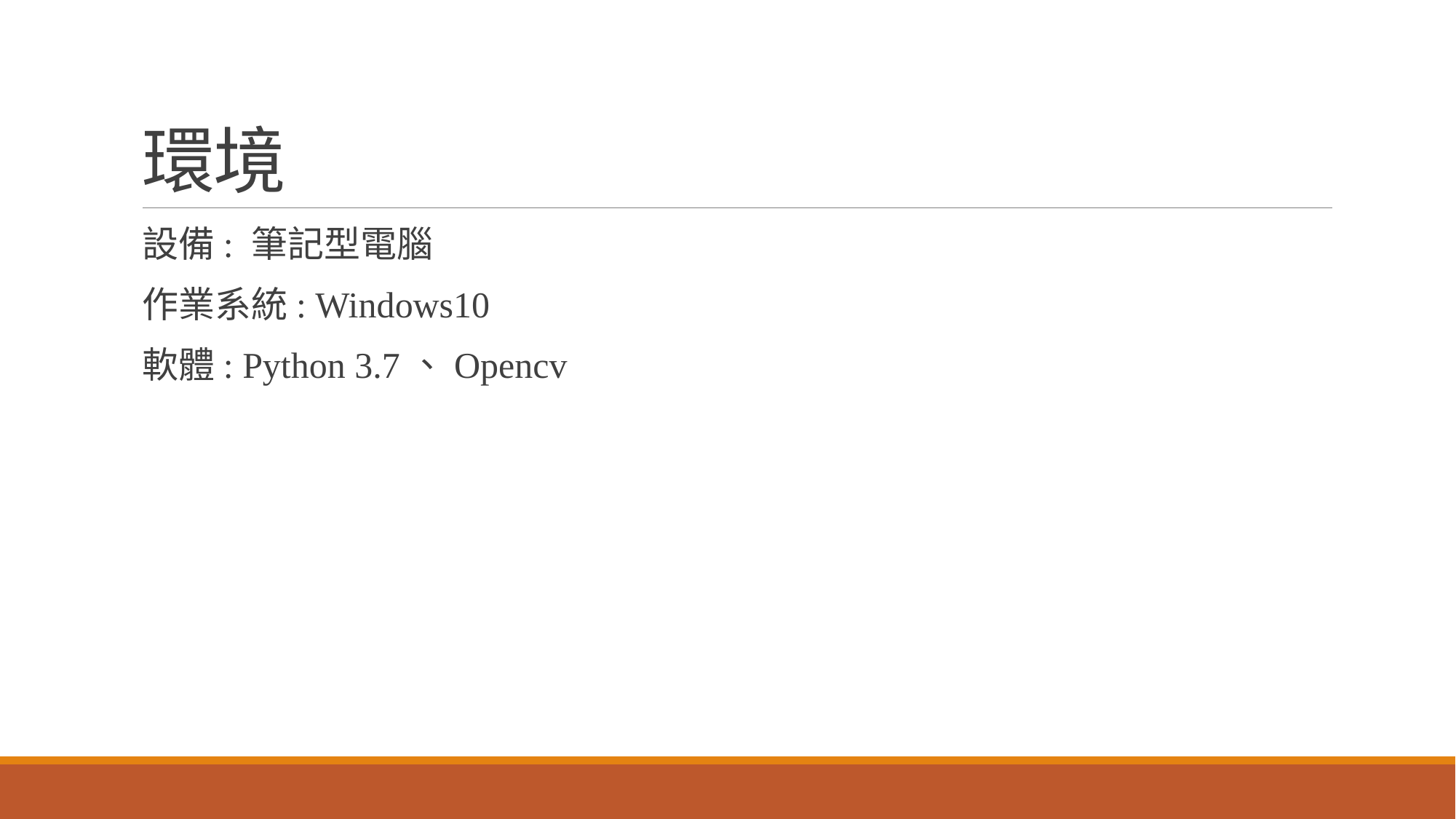

# 環境
設備: 筆記型電腦
作業系統: Windows10
軟體: Python 3.7、Opencv